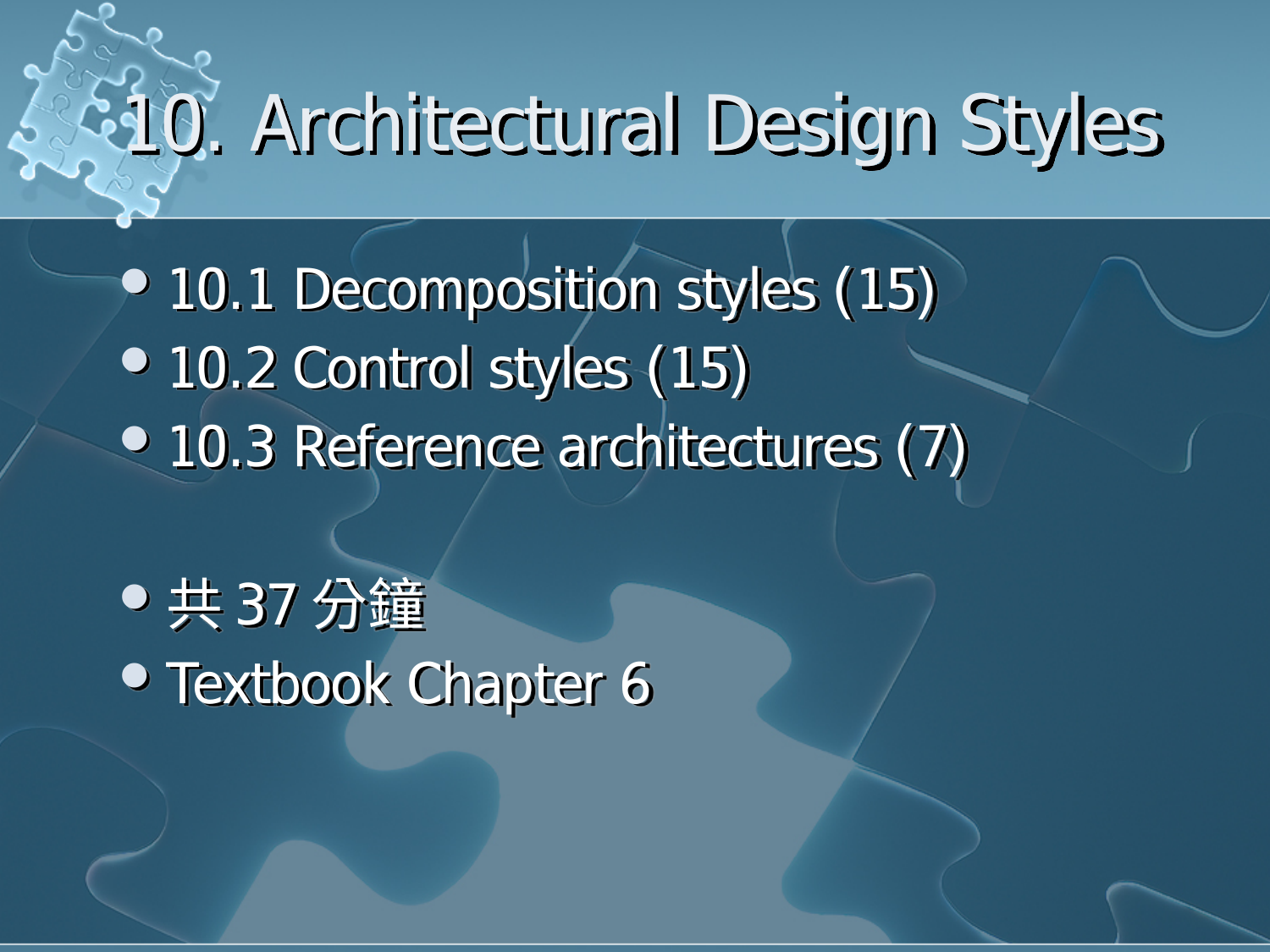

# 10. Architectural Design Styles
10.1 Decomposition styles (15)
10.2 Control styles (15)
10.3 Reference architectures (7)

共37分鐘
Textbook Chapter 6